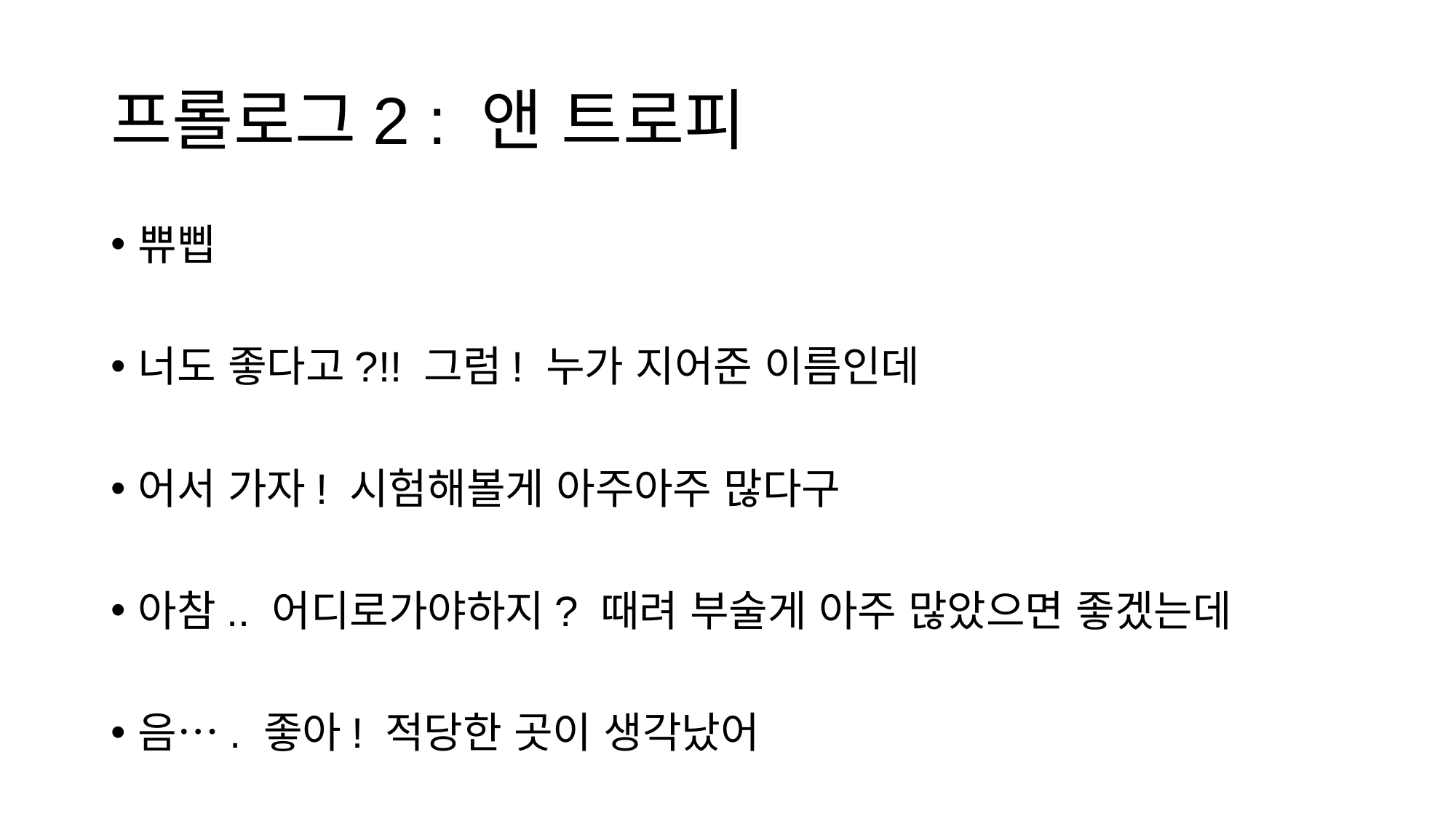

# 프롤로그2 : 앤 트로피
쀼삡

너도 좋다고?!! 그럼! 누가 지어준 이름인데

어서 가자! 시험해볼게 아주아주 많다구

아참.. 어디로가야하지? 때려 부술게 아주 많았으면 좋겠는데

음…. 좋아! 적당한 곳이 생각났어